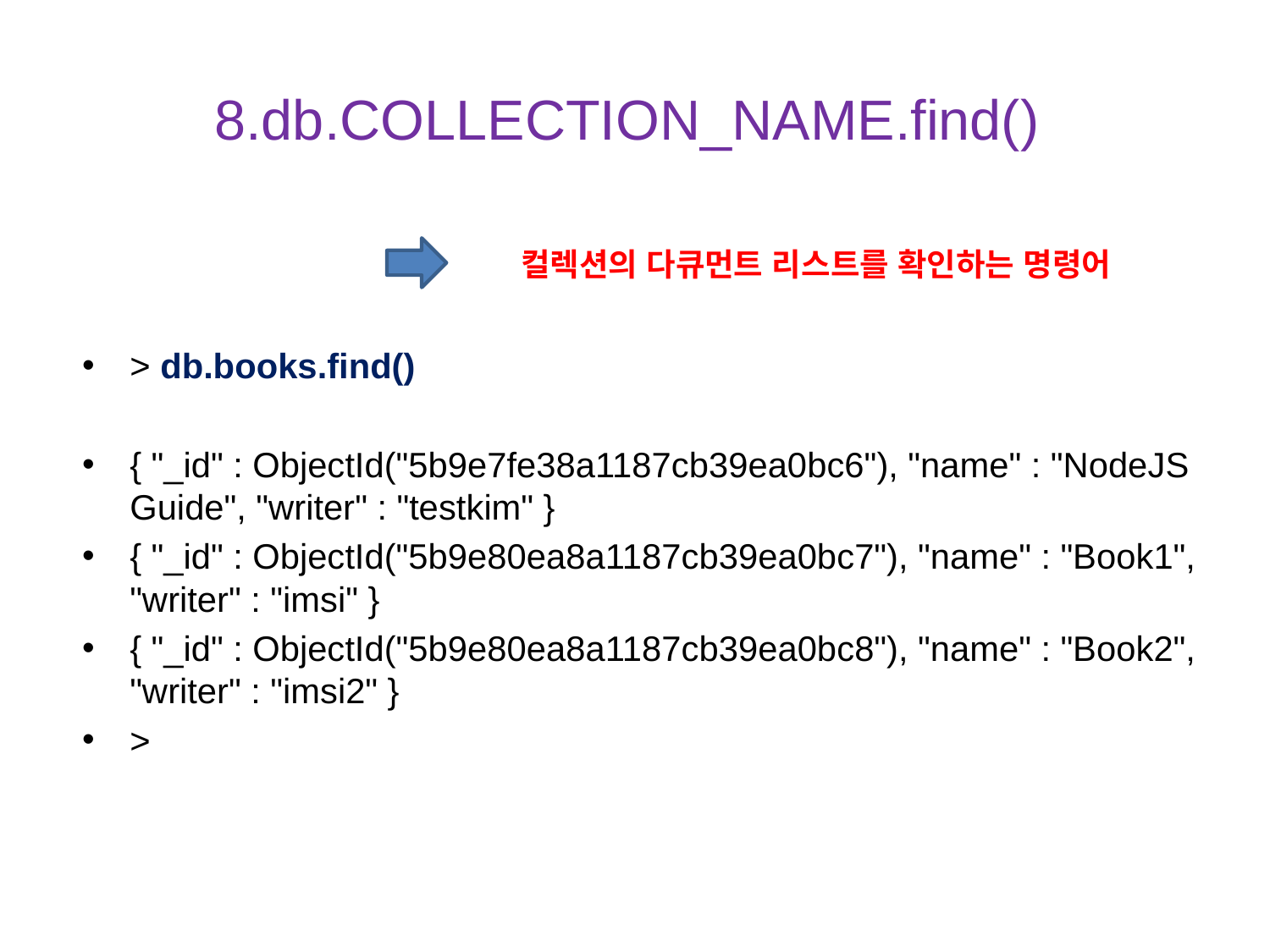

# 8.db.COLLECTION_NAME.find()

컬렉션의 다큐먼트 리스트를 확인하는 명령어
> db.books.find()

{ "_id" : ObjectId("5b9e7fe38a1187cb39ea0bc6"), "name" : "NodeJS Guide", "writer" : "testkim" }
{ "_id" : ObjectId("5b9e80ea8a1187cb39ea0bc7"), "name" : "Book1", "writer" : "imsi" }
{ "_id" : ObjectId("5b9e80ea8a1187cb39ea0bc8"), "name" : "Book2", "writer" : "imsi2" }
>